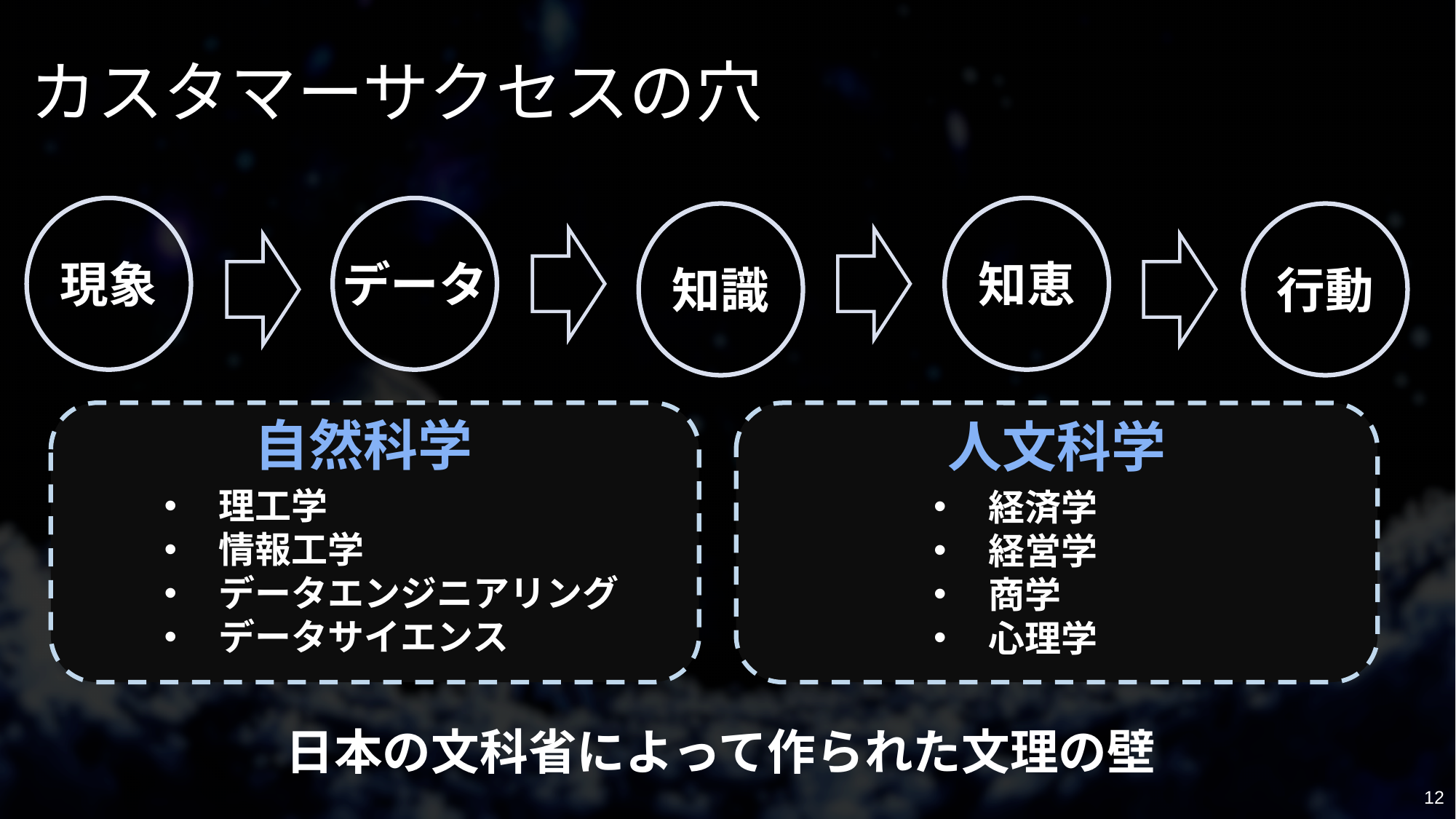

# カスタマーサクセスの穴

現象
データ
知恵
知識
行動

自然科学
人文科学
理工学
情報工学
データエンジニアリング
データサイエンス
経済学
経営学
商学
心理学
日本の文科省によって作られた文理の壁
12